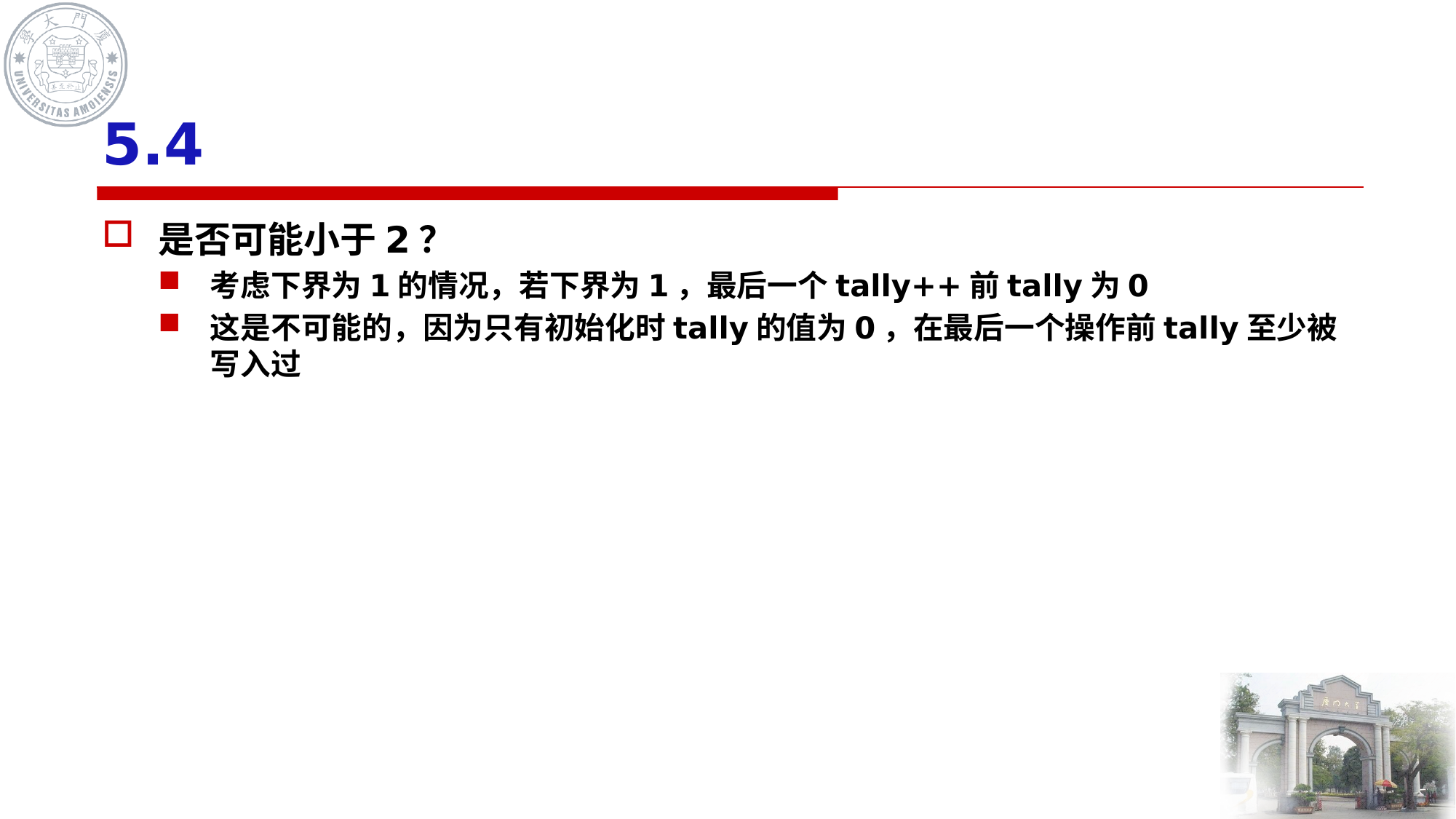

# 5.4
是否可能小于2？
考虑下界为1的情况，若下界为1，最后一个tally++前tally为0
这是不可能的，因为只有初始化时tally的值为0，在最后一个操作前tally至少被写入过